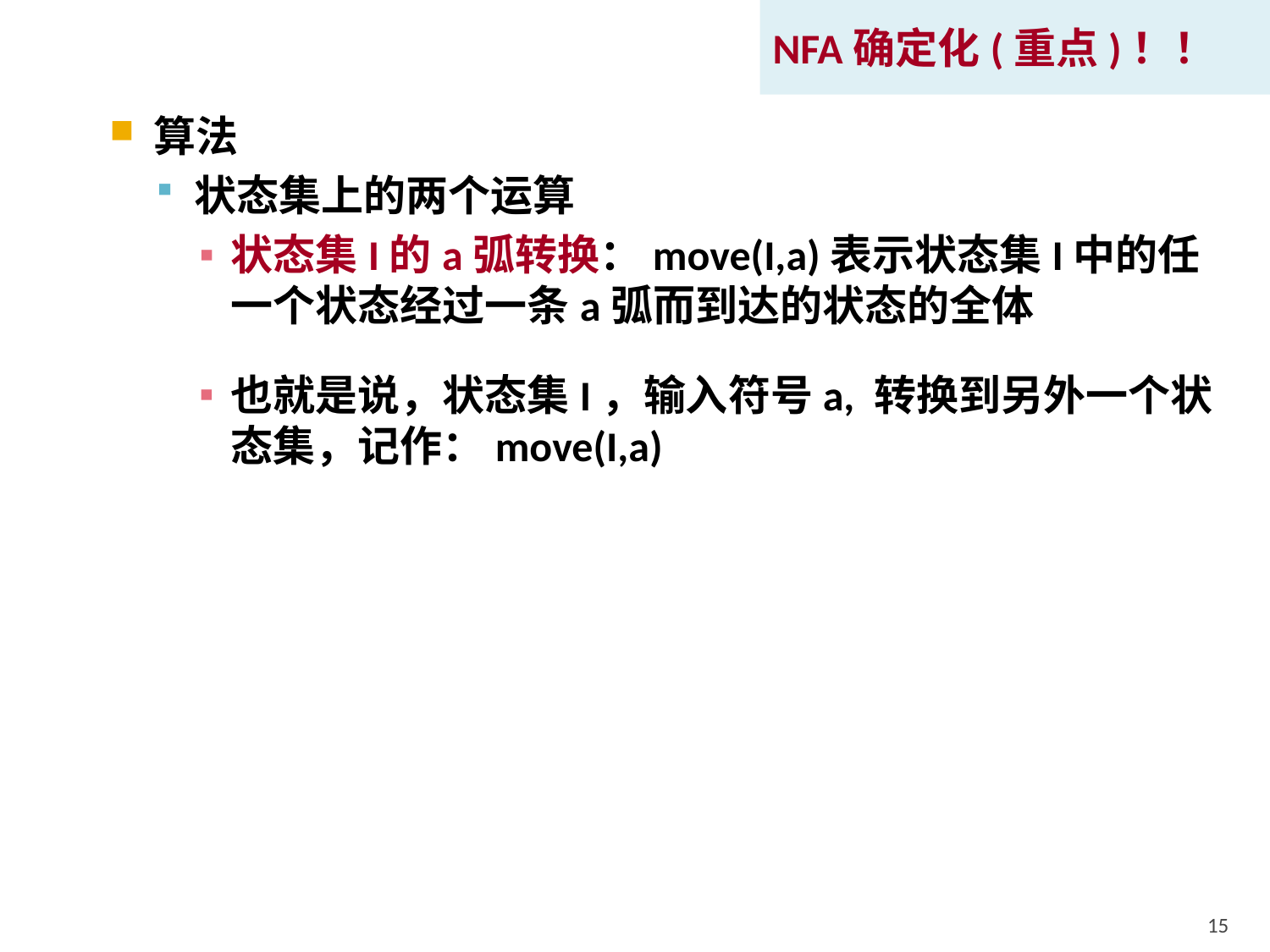

NFA确定化(重点)！！
算法
状态集上的两个运算
状态集I的a弧转换：move(I,a)表示状态集I中的任一个状态经过一条a弧而到达的状态的全体

也就是说，状态集I，输入符号a, 转换到另外一个状态集，记作：move(I,a)

15